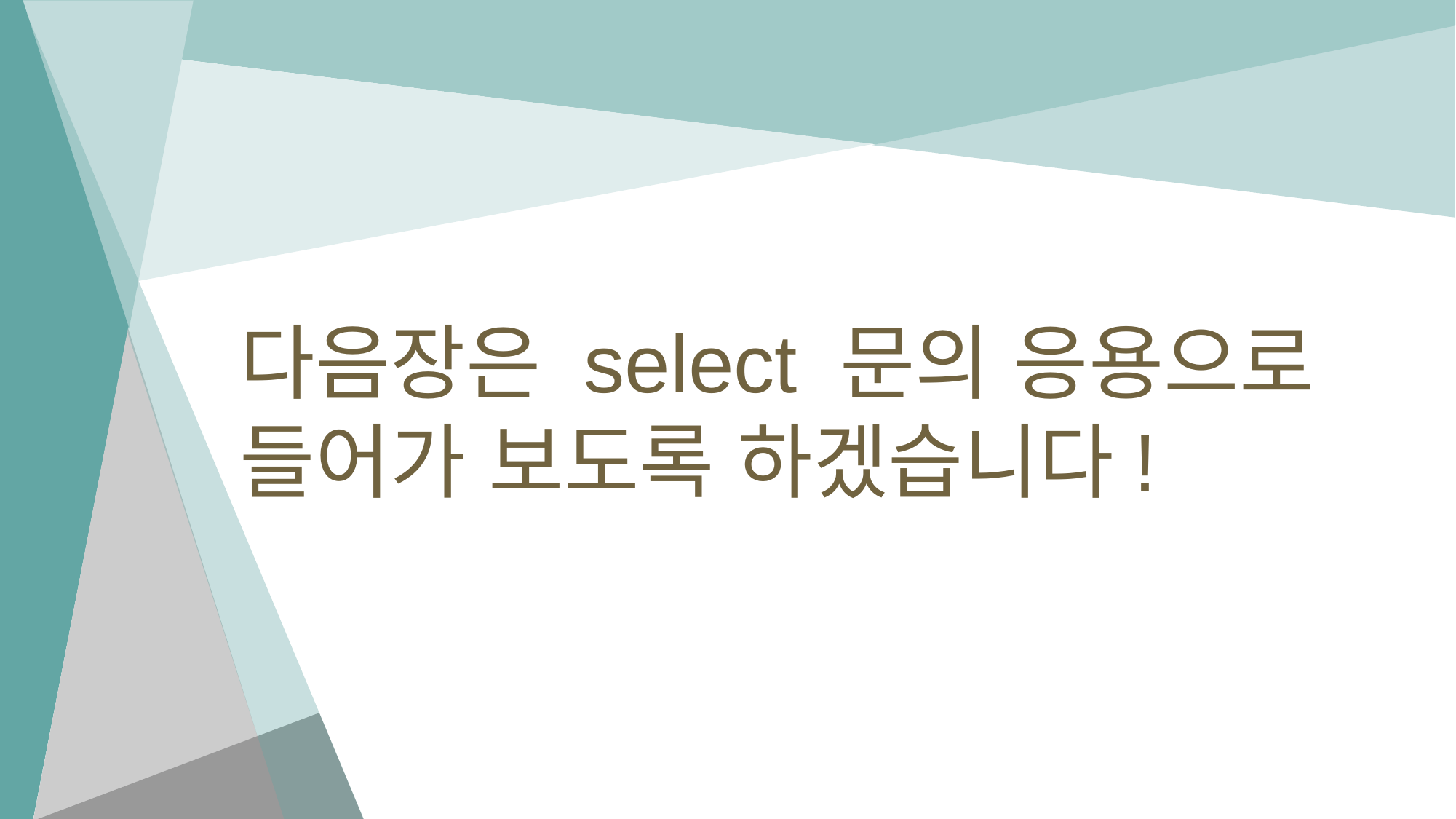

# 다음장은 select 문의 응용으로 들어가 보도록 하겠습니다!